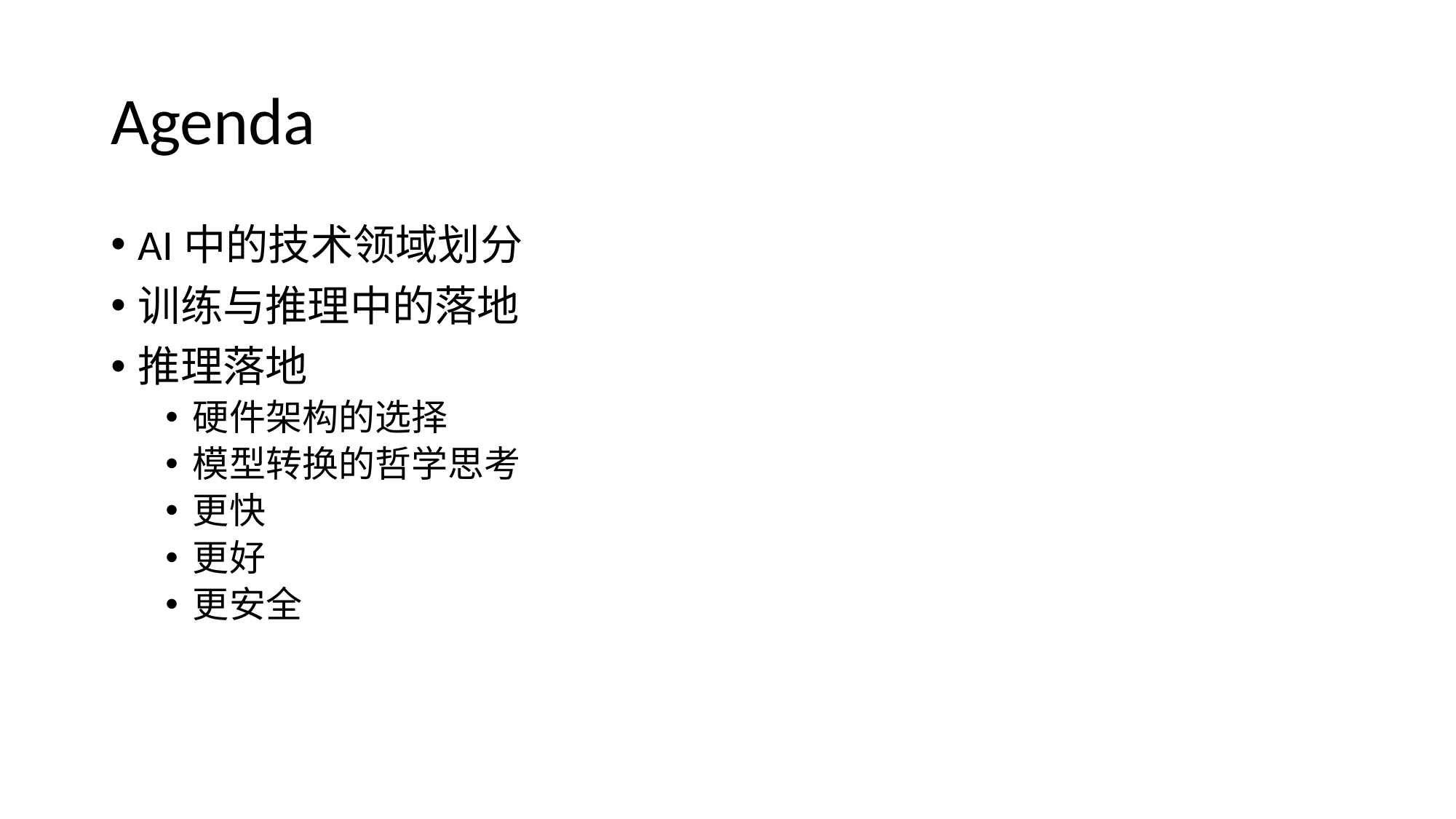

# Agenda
AI中的技术领域划分
训练与推理中的落地
推理落地
硬件架构的选择
模型转换的哲学思考
更快
更好
更安全